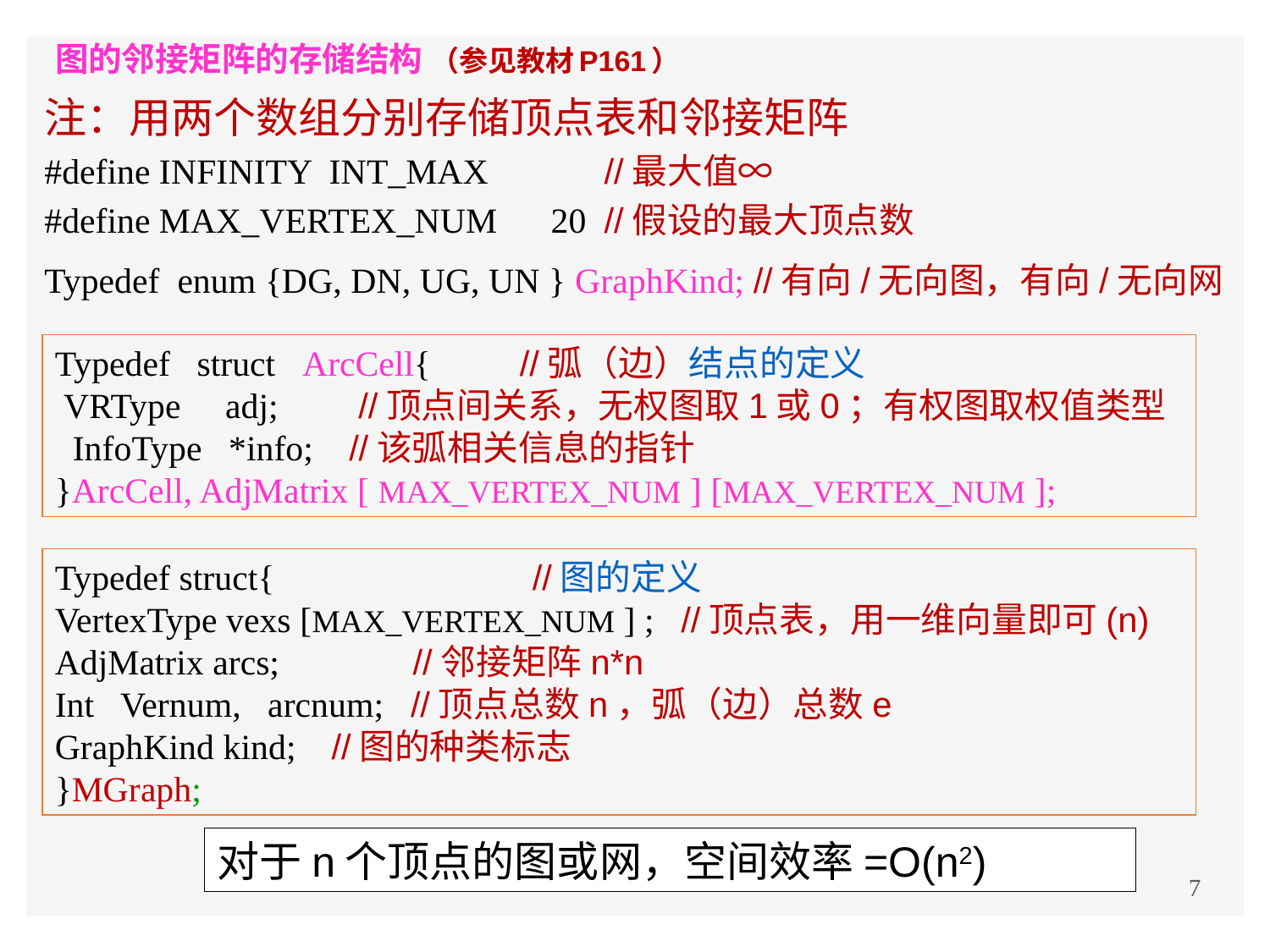

# 图的邻接矩阵的存储结构 （参见教材P161）
注：用两个数组分别存储顶点表和邻接矩阵
#define INFINITY  INT_MAX             //最大值∞
#define MAX_VERTEX_NUM      20  //假设的最大顶点数
Typedef  enum {DG, DN, UG, UN } GraphKind; //有向/无向图，有向/无向网
Typedef   struct   ArcCell{          //弧（边）结点的定义
 VRType     adj;         //顶点间关系，无权图取1或0；有权图取权值类型
  InfoType   *info;    //该弧相关信息的指针
}ArcCell, AdjMatrix [ MAX_VERTEX_NUM ] [MAX_VERTEX_NUM ];
Typedef struct{                             //图的定义
VertexType vexs [MAX_VERTEX_NUM ] ;   //顶点表，用一维向量即可(n)
AdjMatrix arcs;               //邻接矩阵n*n
Int   Vernum,   arcnum;   //顶点总数n，弧（边）总数e
GraphKind kind;    //图的种类标志
}MGraph;
对于n个顶点的图或网，空间效率=O(n2)
7